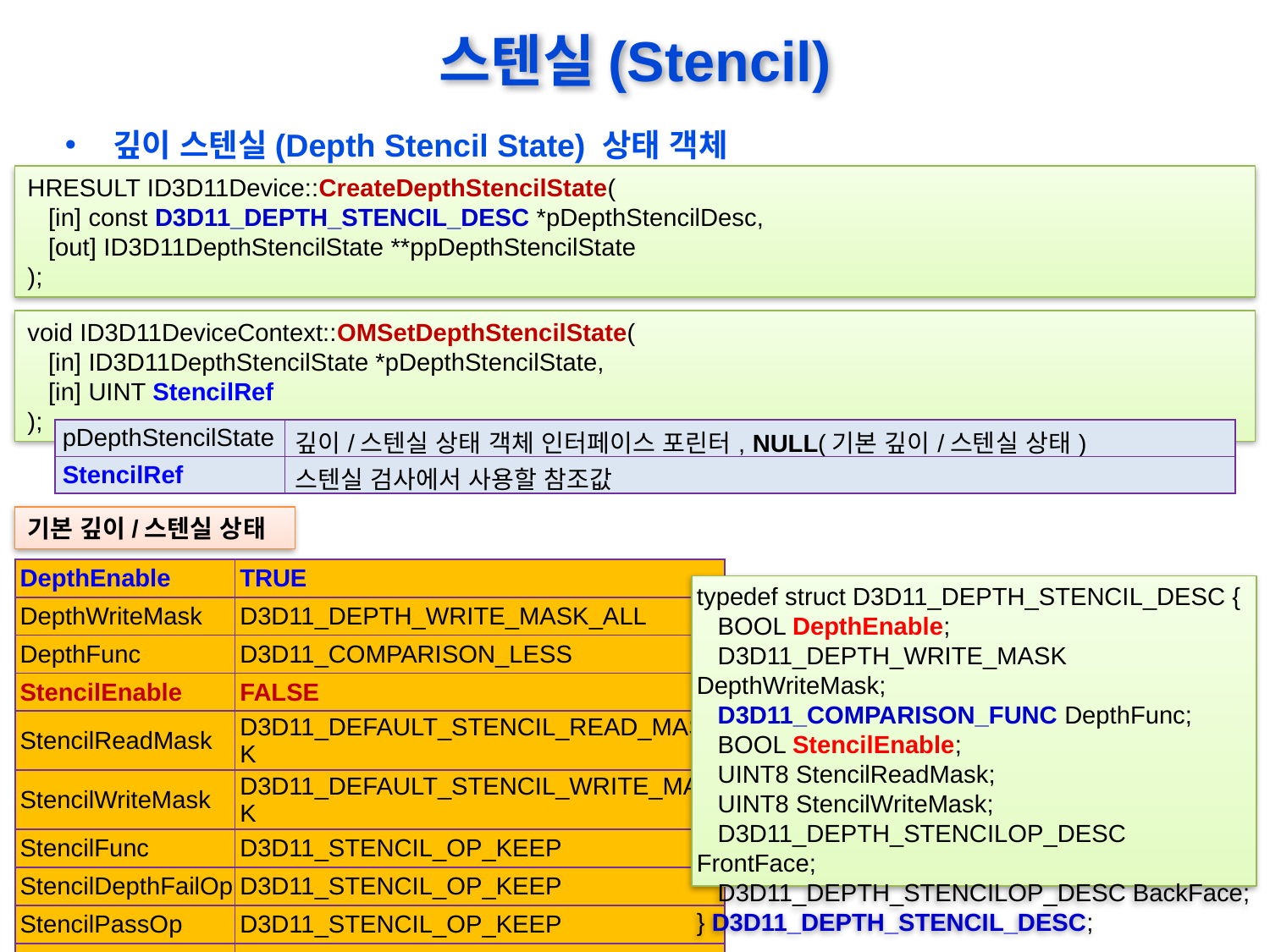

# 스텐실(Stencil)
깊이 스텐실(Depth Stencil State) 상태 객체

HRESULT ID3D11Device::CreateDepthStencilState(
   [in] const D3D11_DEPTH_STENCIL_DESC *pDepthStencilDesc,
   [out] ID3D11DepthStencilState **ppDepthStencilState
);
void ID3D11DeviceContext::OMSetDepthStencilState(
   [in] ID3D11DepthStencilState *pDepthStencilState,
   [in] UINT StencilRef
);
| pDepthStencilState | 깊이/스텐실 상태 객체 인터페이스 포린터, NULL(기본 깊이/스텐실 상태) |
| --- | --- |
| StencilRef | 스텐실 검사에서 사용할 참조값 |
기본 깊이/스텐실 상태
| DepthEnable | TRUE |
| --- | --- |
| DepthWriteMask | D3D11\_DEPTH\_WRITE\_MASK\_ALL |
| DepthFunc | D3D11\_COMPARISON\_LESS |
| StencilEnable | FALSE |
| StencilReadMask | D3D11\_DEFAULT\_STENCIL\_READ\_MASK |
| StencilWriteMask | D3D11\_DEFAULT\_STENCIL\_WRITE\_MASK |
| StencilFunc | D3D11\_STENCIL\_OP\_KEEP |
| StencilDepthFailOp | D3D11\_STENCIL\_OP\_KEEP |
| StencilPassOp | D3D11\_STENCIL\_OP\_KEEP |
| StencilFailOp | D3D11\_COMPARISON\_ALWAYS |
typedef struct D3D11_DEPTH_STENCIL_DESC {
   BOOL DepthEnable;
   D3D11_DEPTH_WRITE_MASK DepthWriteMask;
   D3D11_COMPARISON_FUNC DepthFunc;
   BOOL StencilEnable;
   UINT8 StencilReadMask;
   UINT8 StencilWriteMask;
   D3D11_DEPTH_STENCILOP_DESC FrontFace;
   D3D11_DEPTH_STENCILOP_DESC BackFace;
} D3D11_DEPTH_STENCIL_DESC;